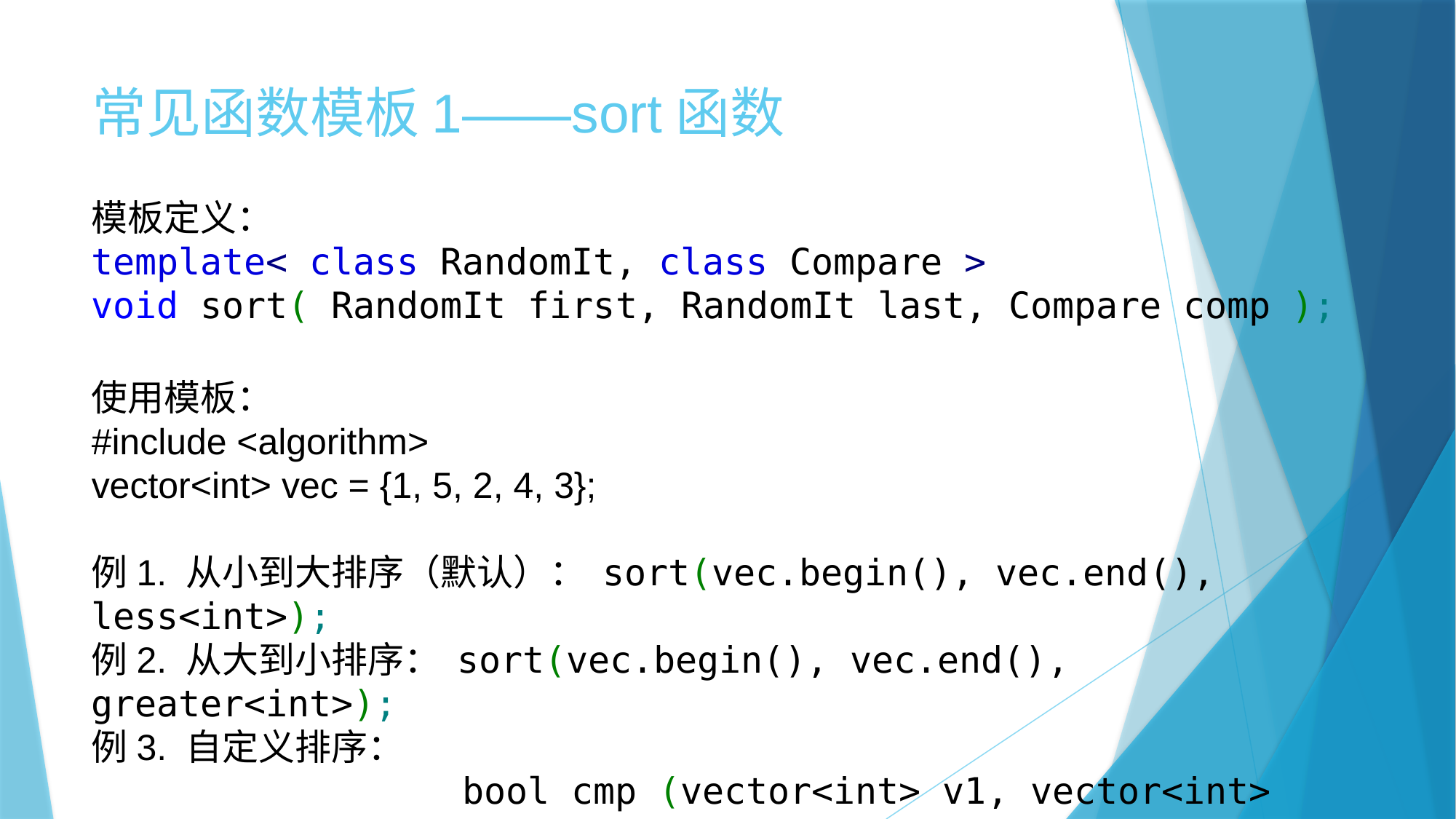

# 常见函数模板1——sort函数
模板定义：
template< class RandomIt, class Compare >
void sort( RandomIt first, RandomIt last, Compare comp );
使用模板：
#include <algorithm>
vector<int> vec = {1, 5, 2, 4, 3};

例1. 从小到大排序（默认）： sort(vec.begin(), vec.end(), less<int>);
例2. 从大到小排序： sort(vec.begin(), vec.end(), greater<int>);
例3. 自定义排序：
                 bool cmp (vector<int> v1, vector<int> v2) { return v1[1] < v2[1]; };
                 sort(vec.begin(), vec.end(), cmp);